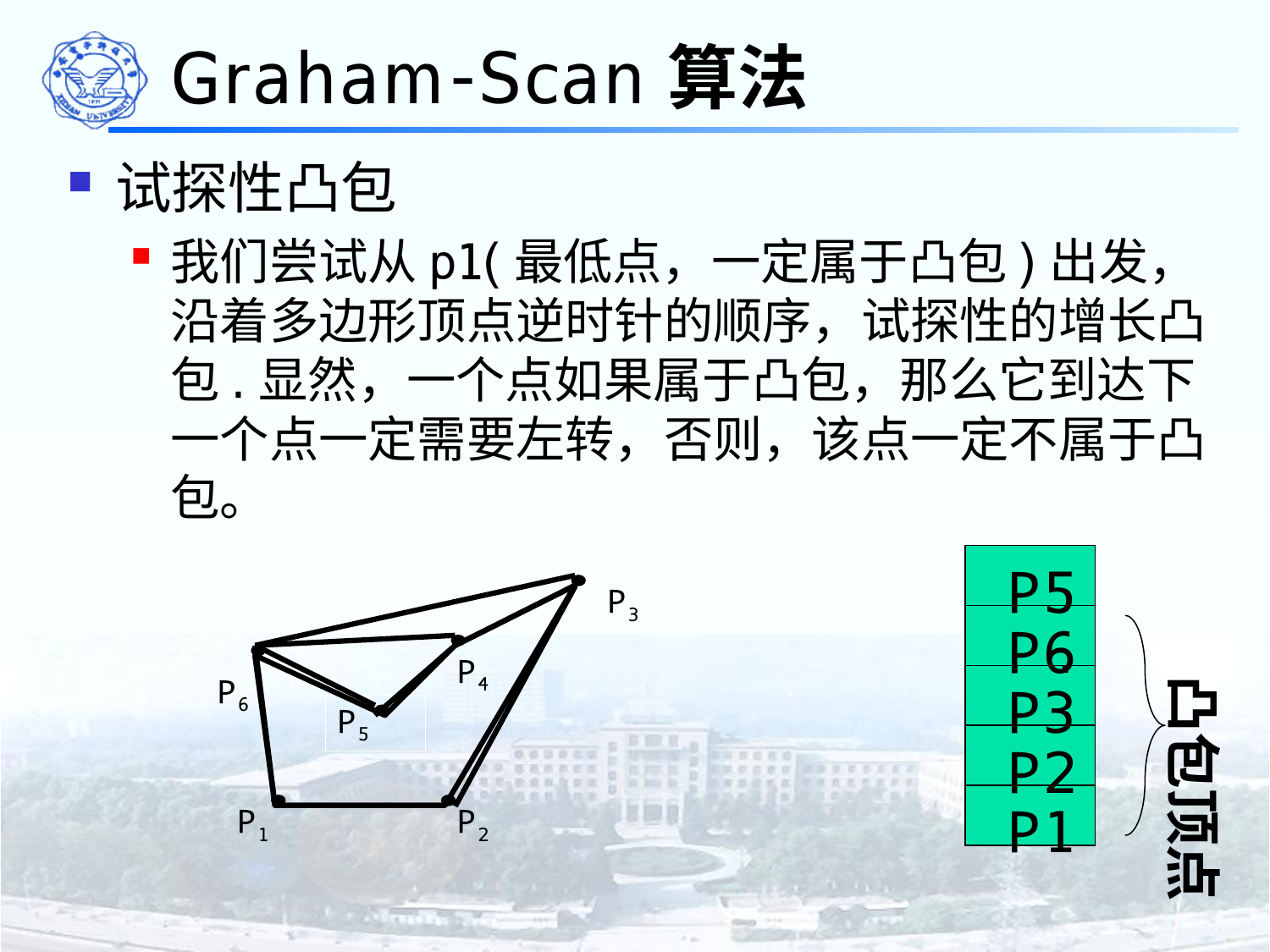

# Graham-Scan算法
试探性凸包
我们尝试从p1(最低点，一定属于凸包)出发，沿着多边形顶点逆时针的顺序，试探性的增长凸包.显然，一个点如果属于凸包，那么它到达下一个点一定需要左转，否则，该点一定不属于凸包。

P5

P3

P4

P6

P4
凸包顶点
P6

P3
P5

P2

P1
P1

P2